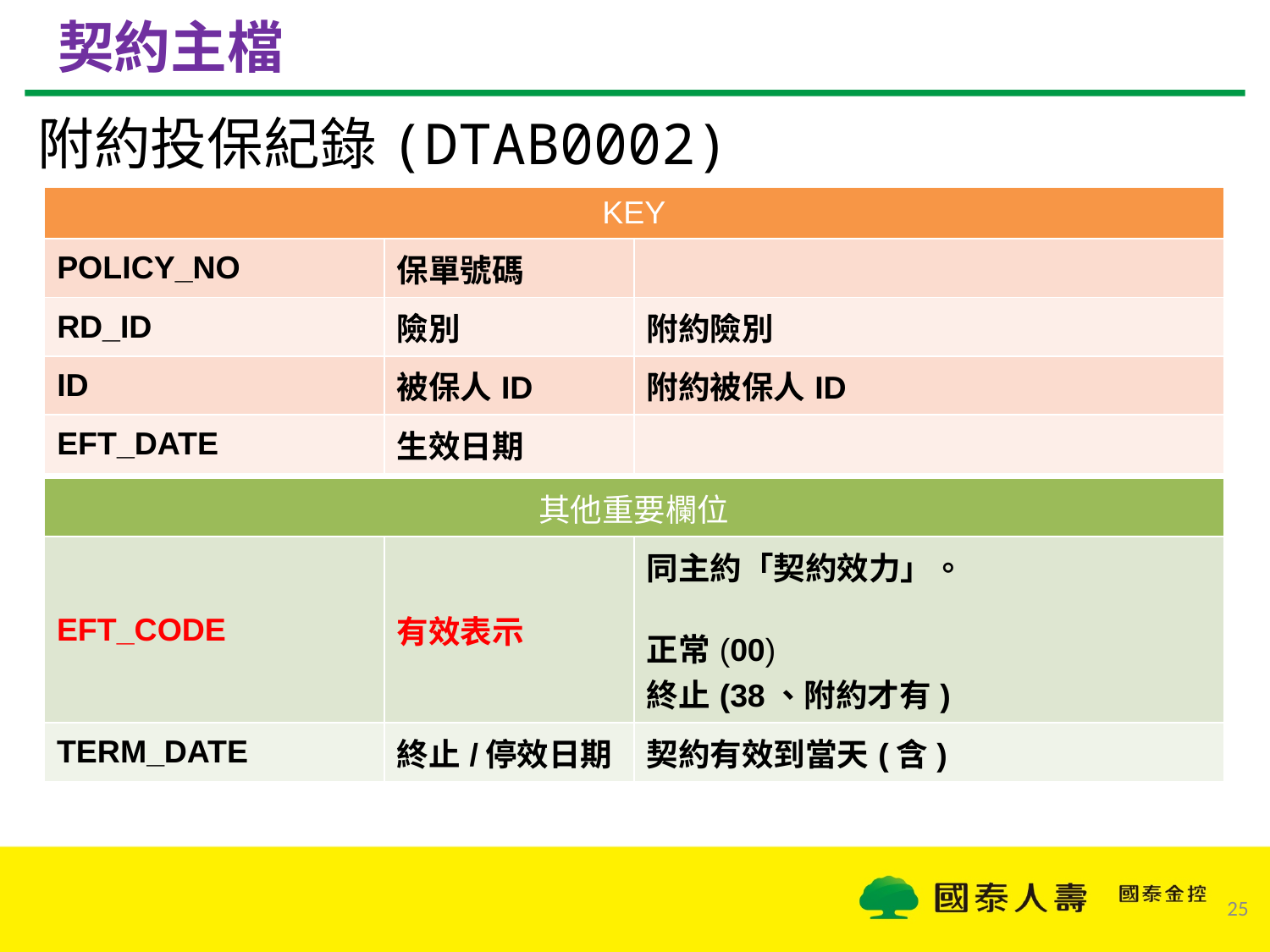

# 契約主檔

附約投保紀錄(DTAB0002)
| KEY |  |  |
| --- | --- | --- |
| POLICY\_NO | 保單號碼 |  |
| RD\_ID | 險別 | 附約險別 |
| ID | 被保人ID | 附約被保人ID |
| EFT\_DATE | 生效日期 |  |
| 其他重要欄位 |  |  |
| --- | --- | --- |
| EFT\_CODE | 有效表示 | 同主約「契約效力」。 正常(00) 終止(38、附約才有) |
| TERM\_DATE | 終止/停效日期 | 契約有效到當天(含) |
25